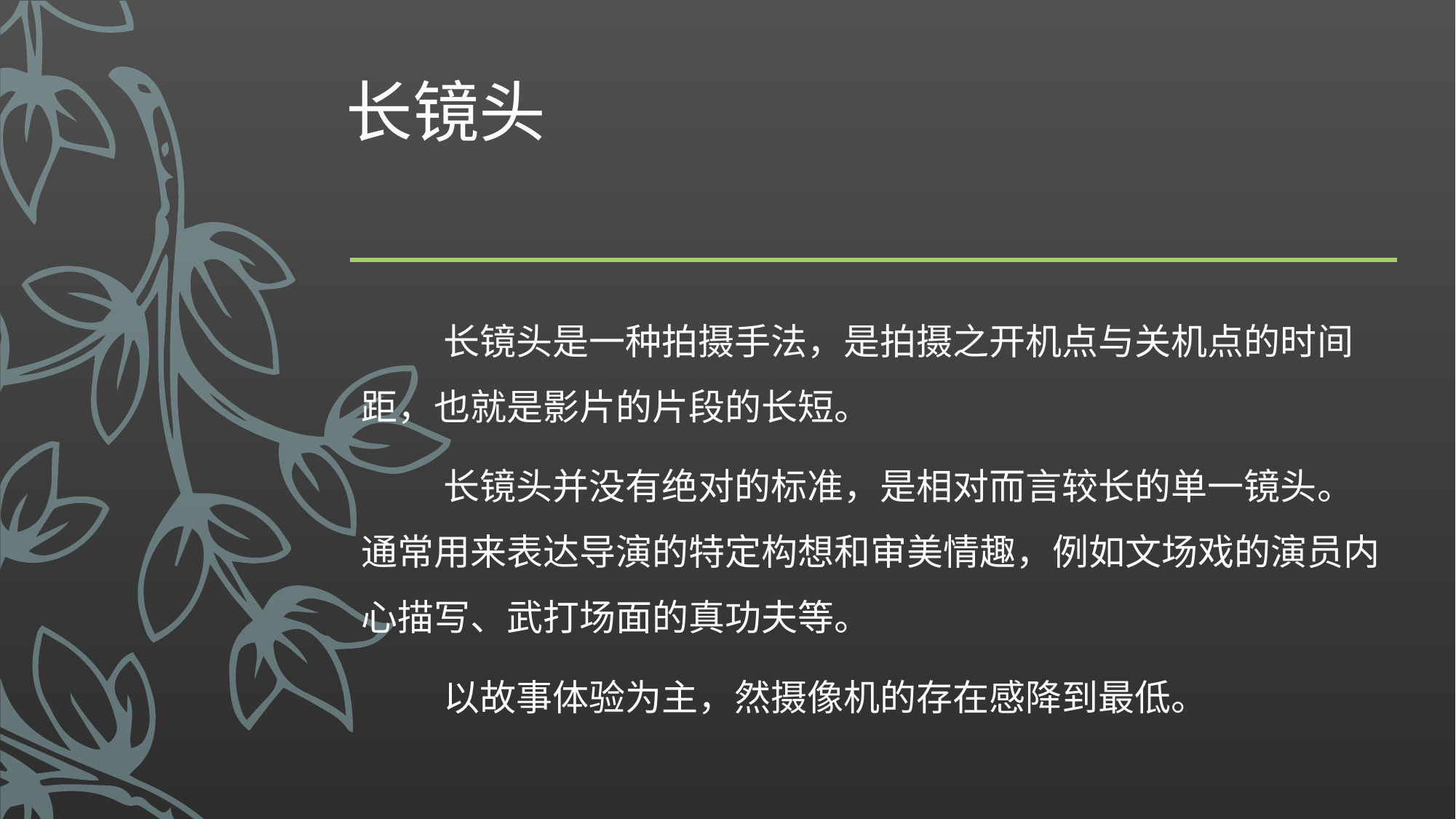

# 长镜头
         长镜头是一种拍摄手法，是拍摄之开机点与关机点的时间距，也就是影片的片段的长短。
         长镜头并没有绝对的标准，是相对而言较长的单一镜头。通常用来表达导演的特定构想和审美情趣，例如文场戏的演员内心描写、武打场面的真功夫等。
         以故事体验为主，然摄像机的存在感降到最低。